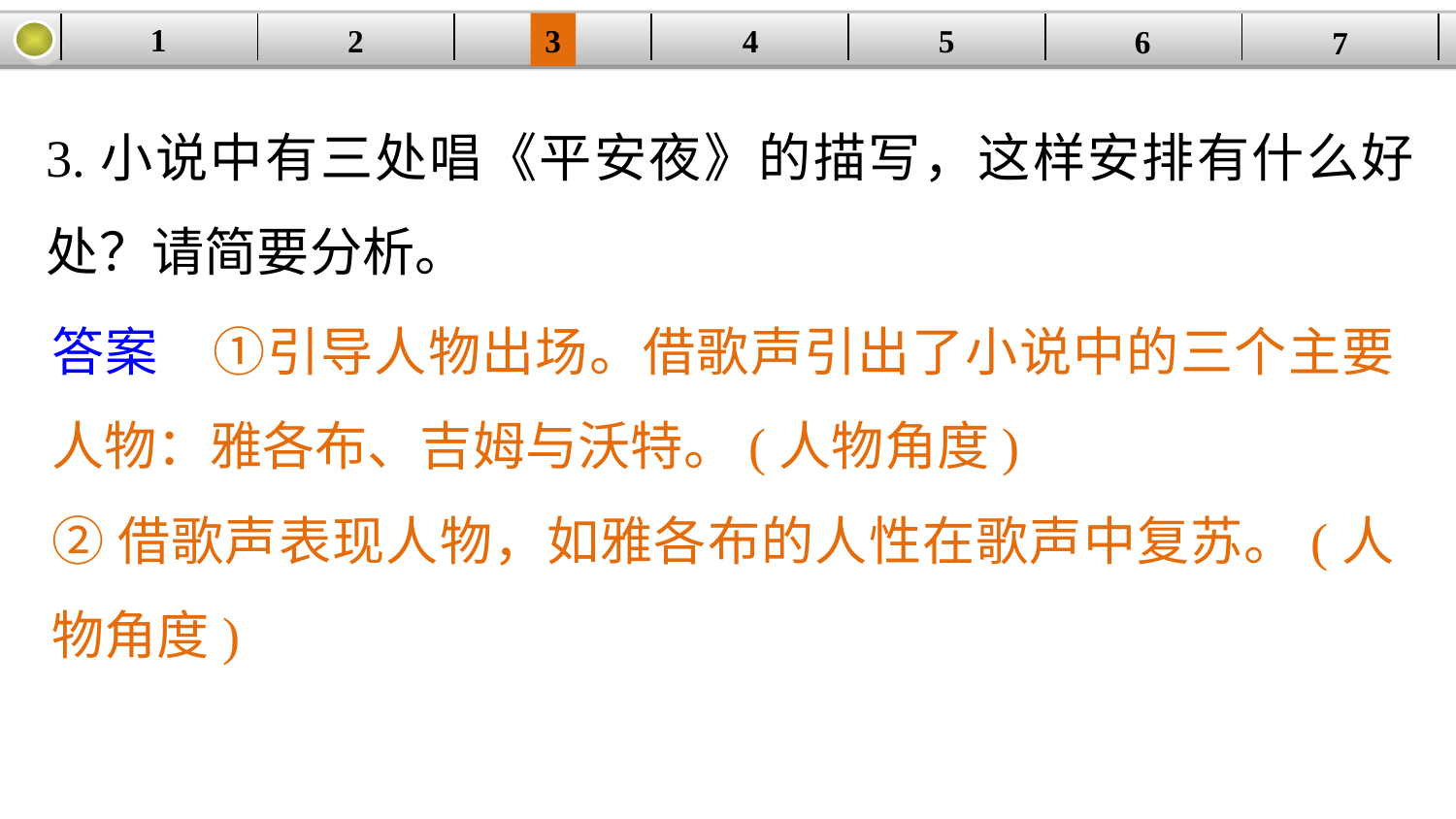

1
5
3
2
|  |  |  |  |  |  |  |
| --- | --- | --- | --- | --- | --- | --- |
4
6
7

3.小说中有三处唱《平安夜》的描写，这样安排有什么好处？请简要分析。
答案　①引导人物出场。借歌声引出了小说中的三个主要人物：雅各布、吉姆与沃特。(人物角度)
②借歌声表现人物，如雅各布的人性在歌声中复苏。(人物角度)